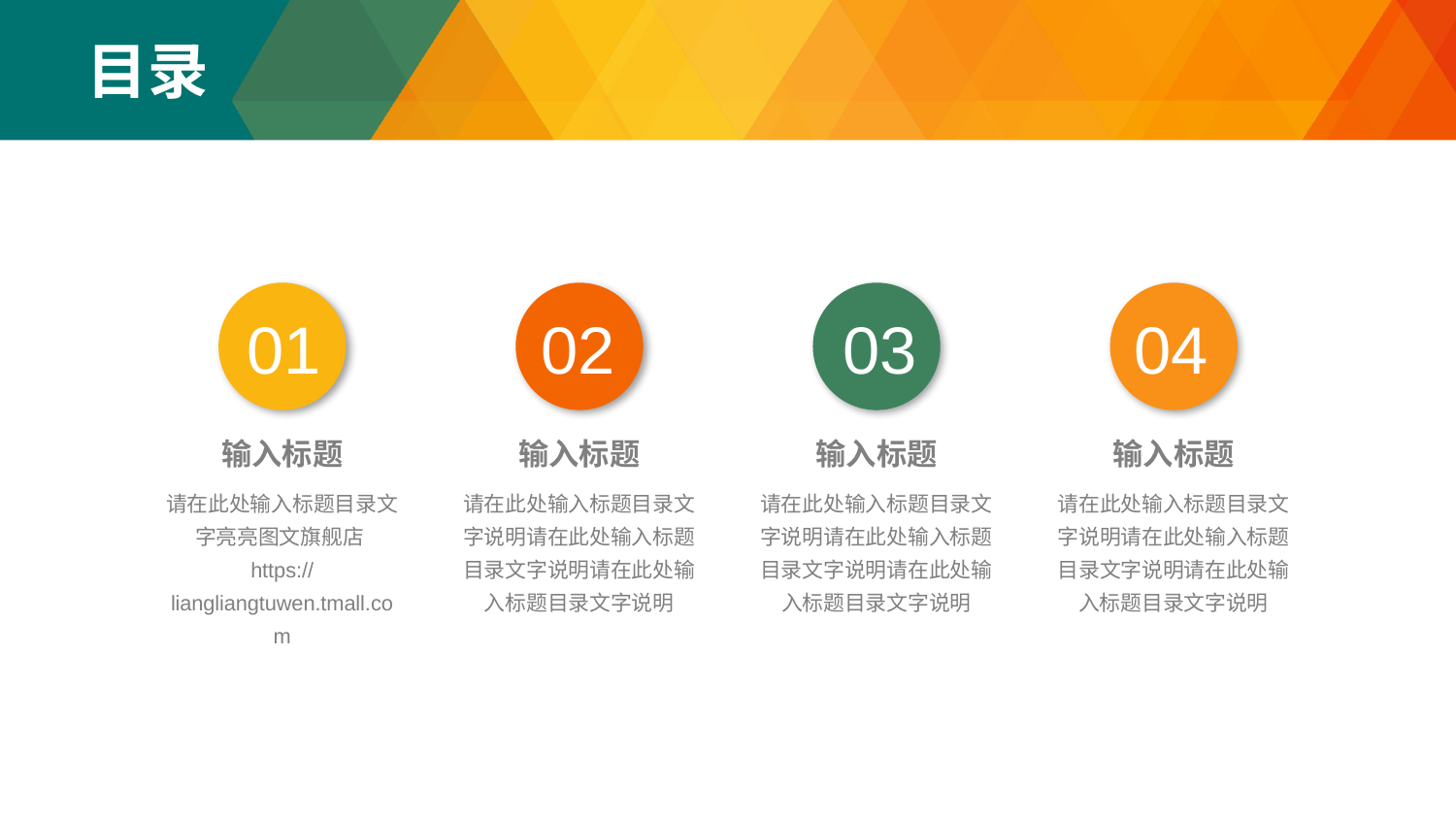

目录

01
02
03
04
输入标题
输入标题
输入标题
输入标题
请在此处输入标题目录文字亮亮图文旗舰店https://liangliangtuwen.tmall.com
请在此处输入标题目录文字说明请在此处输入标题目录文字说明请在此处输入标题目录文字说明
请在此处输入标题目录文字说明请在此处输入标题目录文字说明请在此处输入标题目录文字说明
请在此处输入标题目录文字说明请在此处输入标题目录文字说明请在此处输入标题目录文字说明